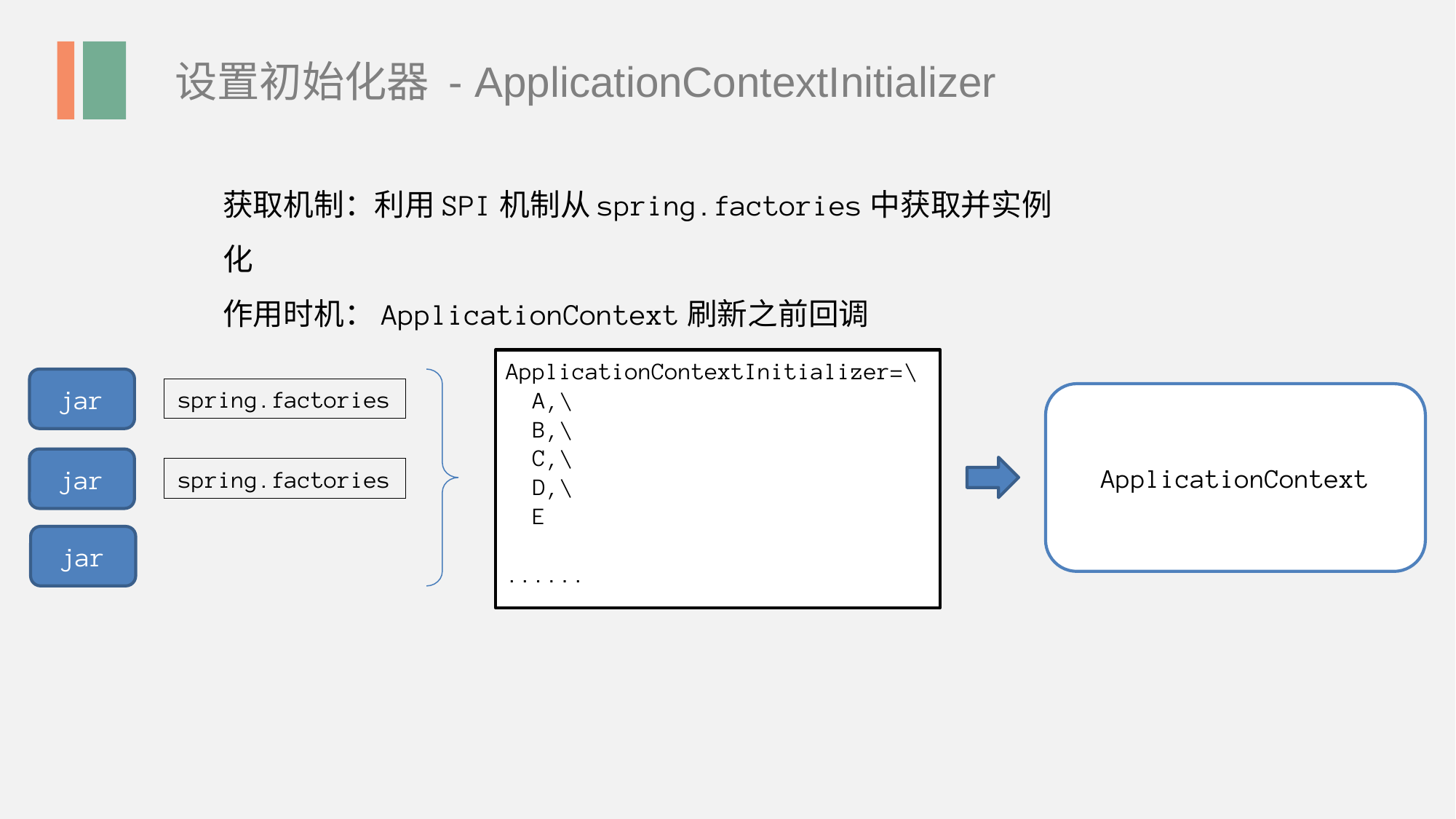

设置初始化器 - ApplicationContextInitializer
获取机制：利用SPI机制从spring.factories中获取并实例化
作用时机：ApplicationContext刷新之前回调
ApplicationContextInitializer=\
  A,\
  B,\
  C,\
  D,\
  E

......
jar

spring.factories
ApplicationContext
jar

spring.factories
jar